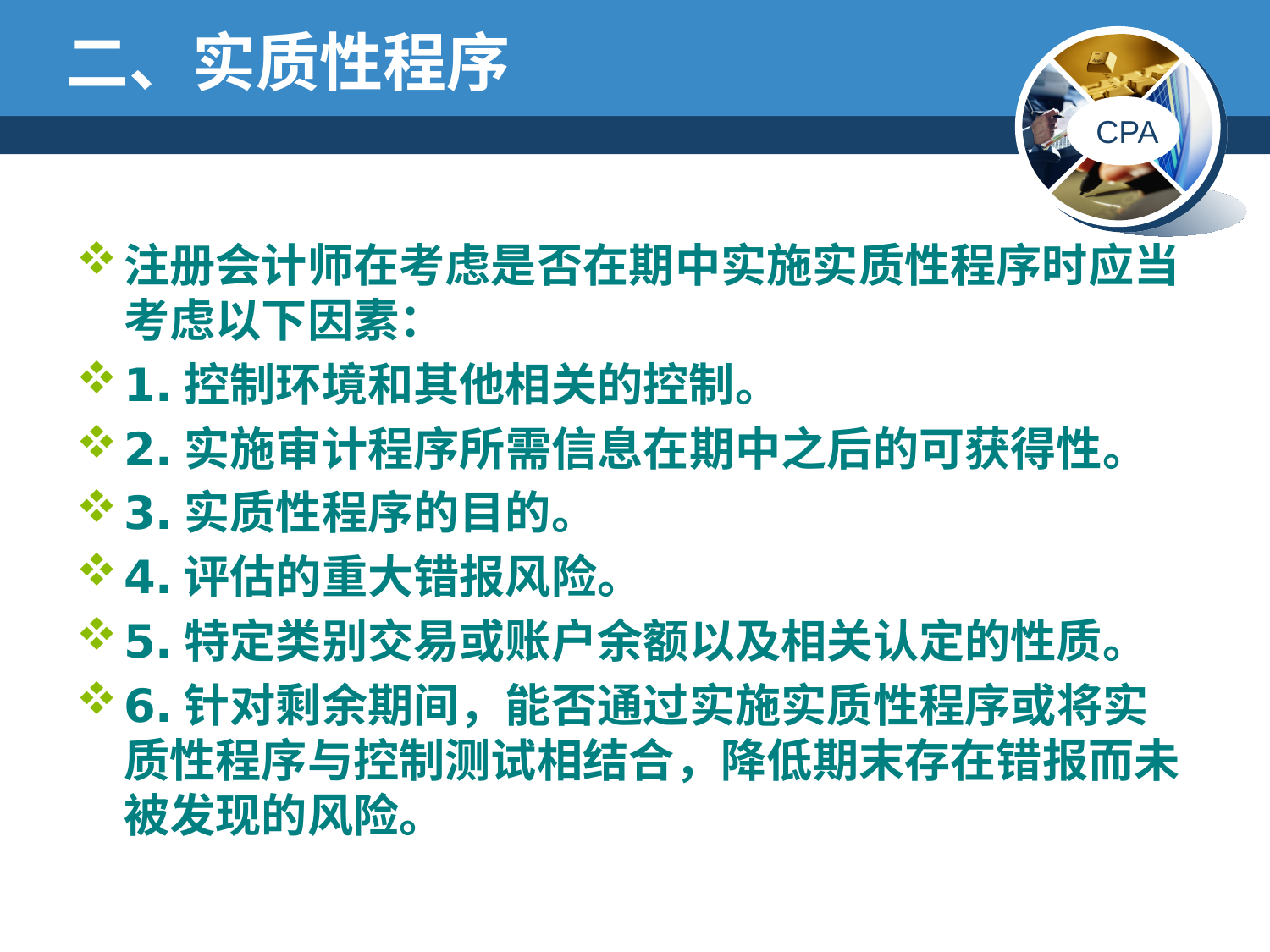

# 二、实质性程序
注册会计师在考虑是否在期中实施实质性程序时应当考虑以下因素：
1.控制环境和其他相关的控制。
2.实施审计程序所需信息在期中之后的可获得性。
3.实质性程序的目的。
4.评估的重大错报风险。
5.特定类别交易或账户余额以及相关认定的性质。
6.针对剩余期间，能否通过实施实质性程序或将实质性程序与控制测试相结合，降低期末存在错报而未被发现的风险。